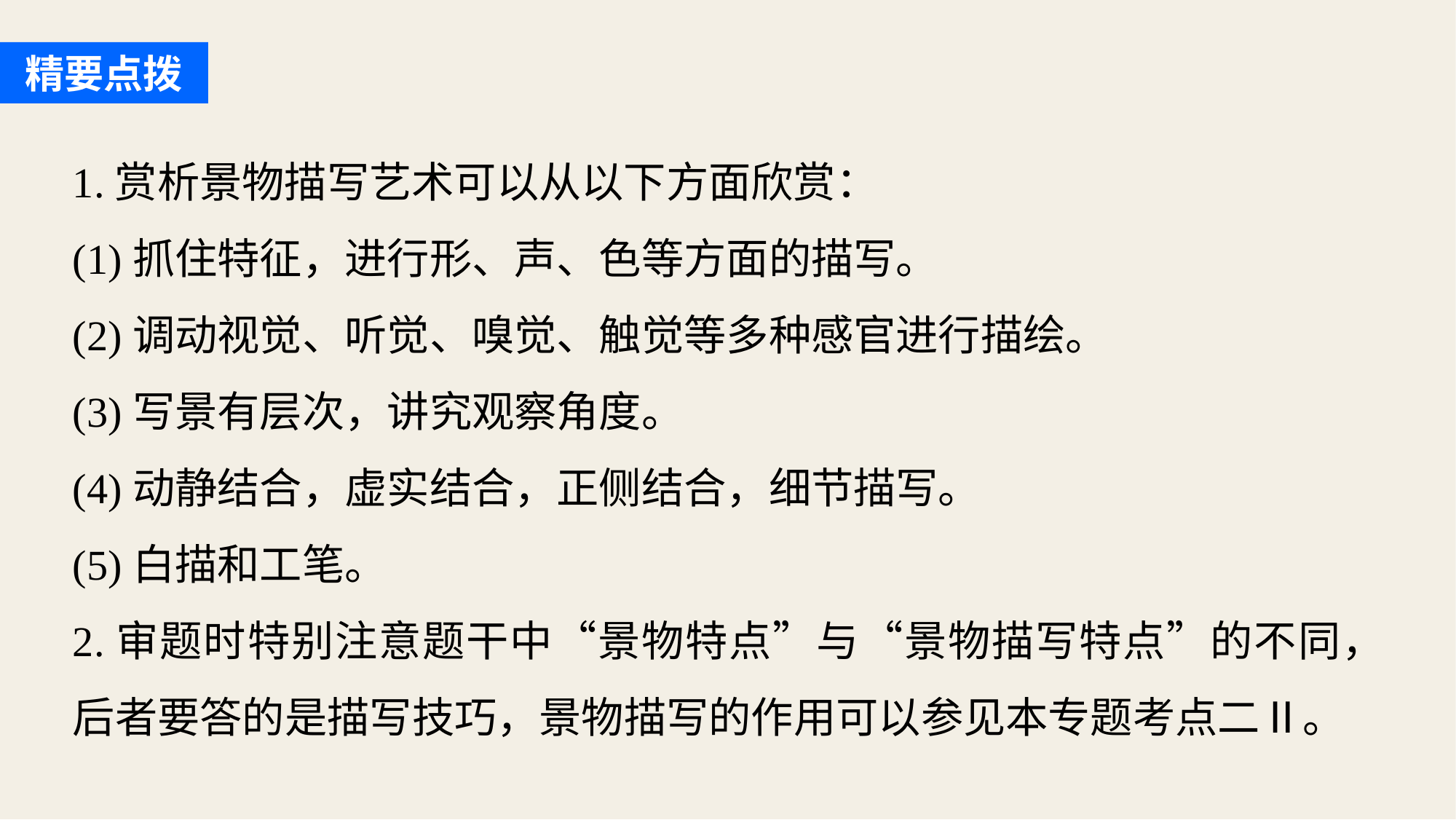

精要点拨
1.赏析景物描写艺术可以从以下方面欣赏：
(1)抓住特征，进行形、声、色等方面的描写。
(2)调动视觉、听觉、嗅觉、触觉等多种感官进行描绘。
(3)写景有层次，讲究观察角度。
(4)动静结合，虚实结合，正侧结合，细节描写。
(5)白描和工笔。
2.审题时特别注意题干中“景物特点”与“景物描写特点”的不同，后者要答的是描写技巧，景物描写的作用可以参见本专题考点二Ⅱ。